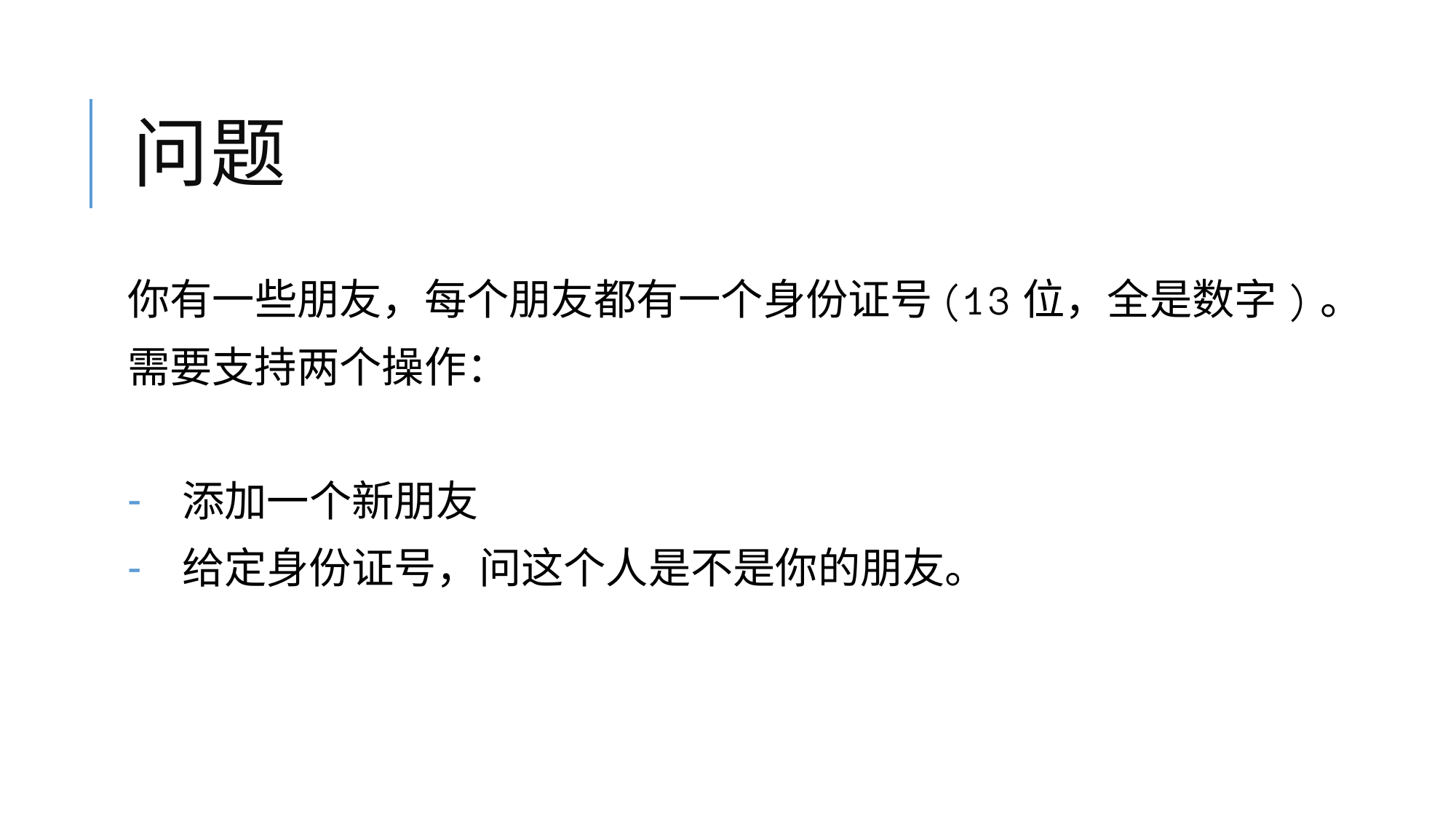

# 问题
你有一些朋友，每个朋友都有一个身份证号(13位，全是数字)。
需要支持两个操作：

添加一个新朋友
给定身份证号，问这个人是不是你的朋友。